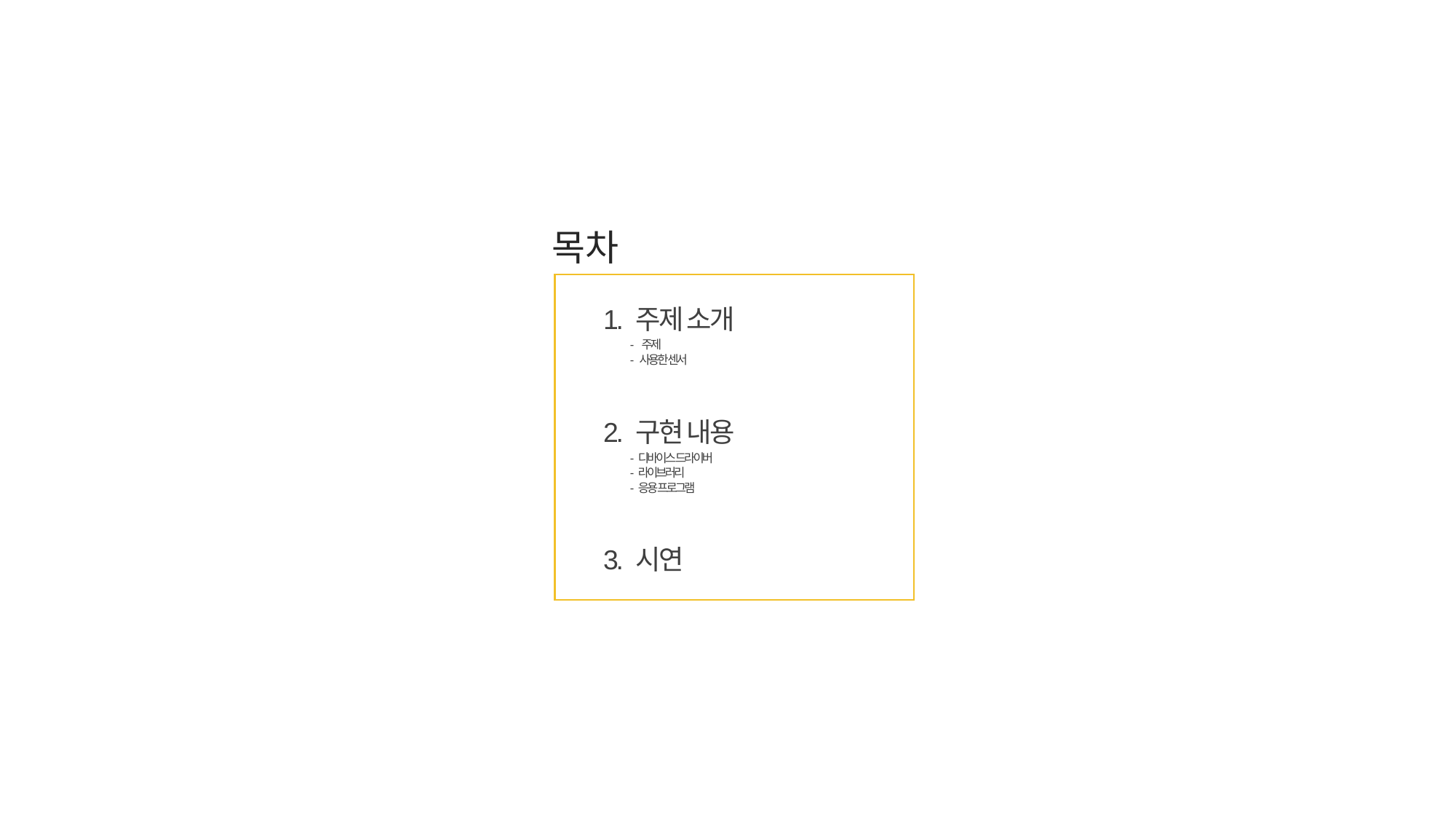

목차

1. 주제 소개
-  주제
-  사용한 센서
2. 구현 내용
- 디바이스 드라이버
- 라이브러리
- 응용 프로그램
3. 시연